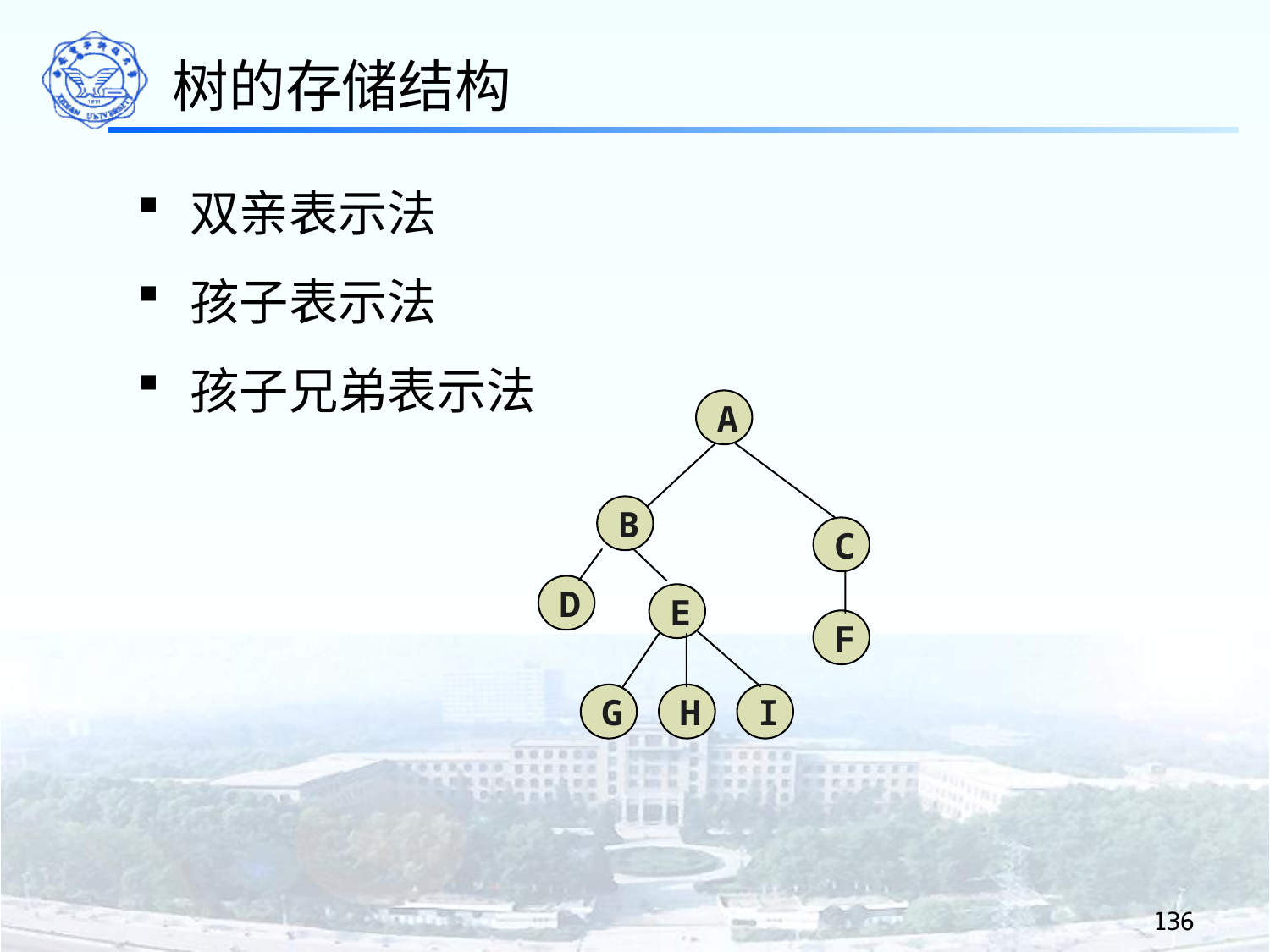

树的存储结构
 双亲表示法
 孩子表示法
 孩子兄弟表示法

A

B

C

D

E

F

G

H

I
136